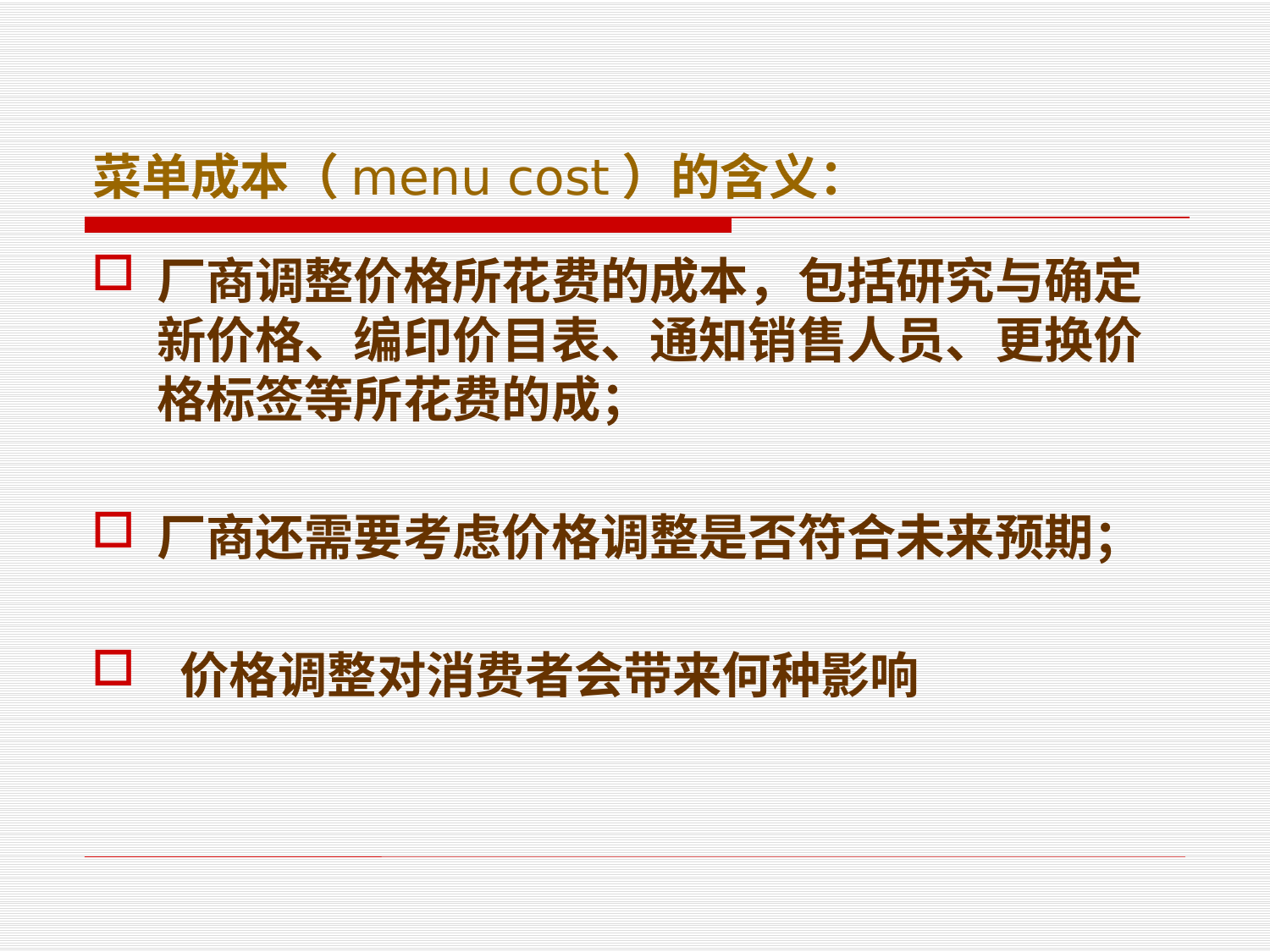

# 菜单成本（menu cost）的含义：
厂商调整价格所花费的成本，包括研究与确定新价格、编印价目表、通知销售人员、更换价格标签等所花费的成；

厂商还需要考虑价格调整是否符合未来预期；

 价格调整对消费者会带来何种影响